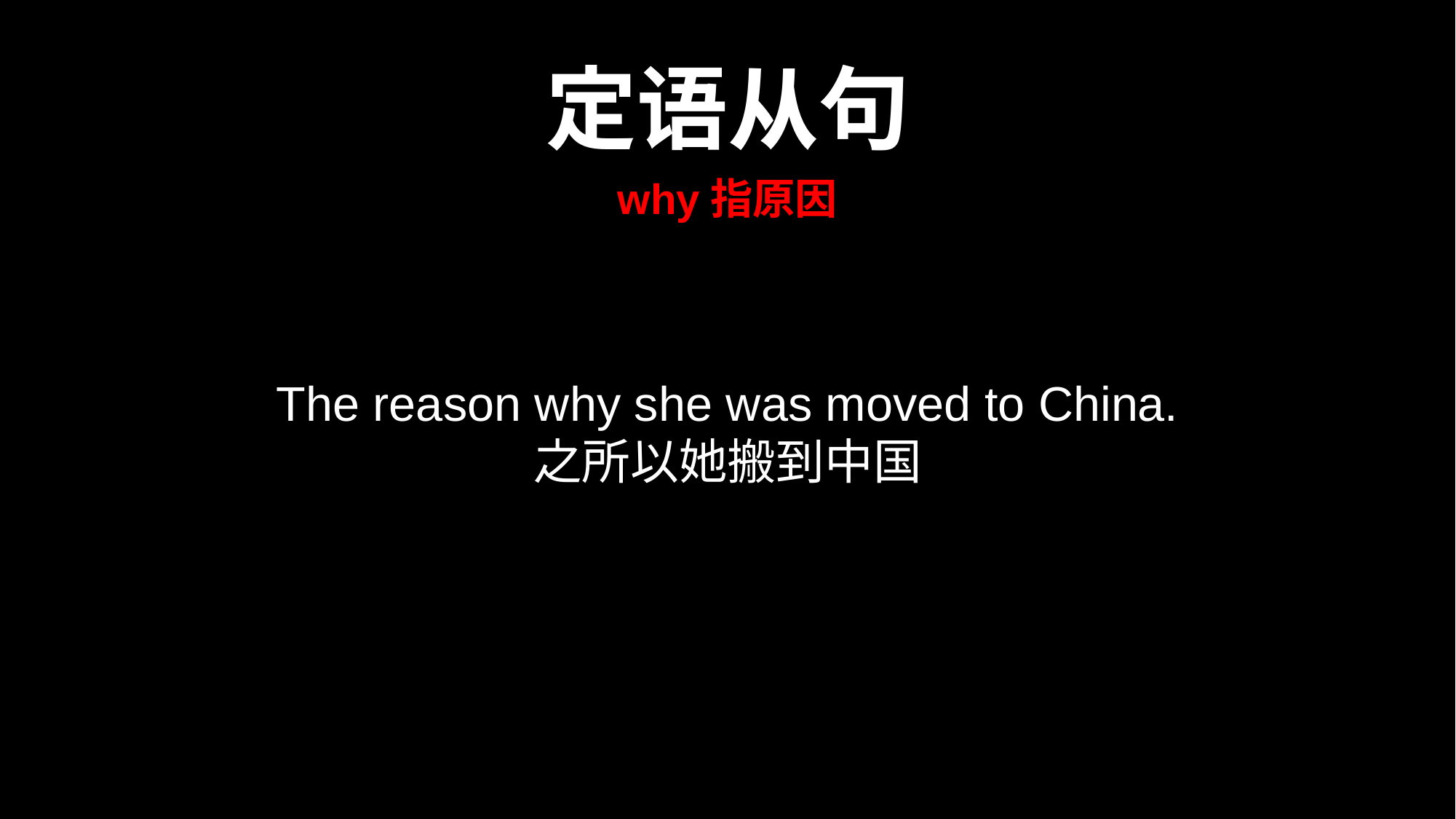

定语从句
why指原因
The reason why she was moved to China.
之所以她搬到中国